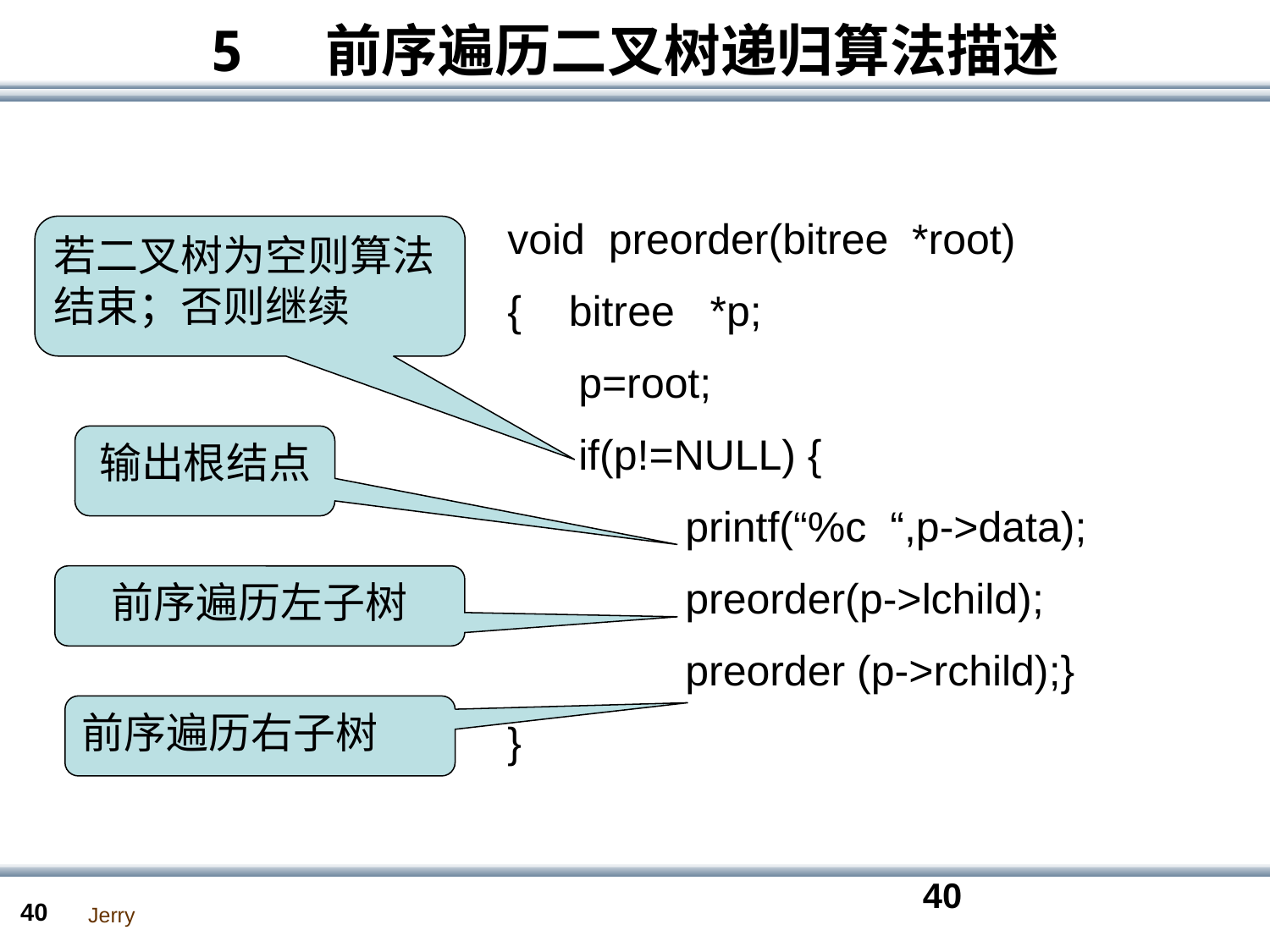

# 5  前序遍历二叉树递归算法描述
void  preorder(bitree  *root)
{    bitree   *p;
      p=root;
      if(p!=NULL) {
               printf(“%c  “,p->data);
               preorder(p->lchild);
               preorder (p->rchild);}
}
若二叉树为空则算法结束；否则继续
输出根结点
前序遍历左子树
前序遍历右子树
40